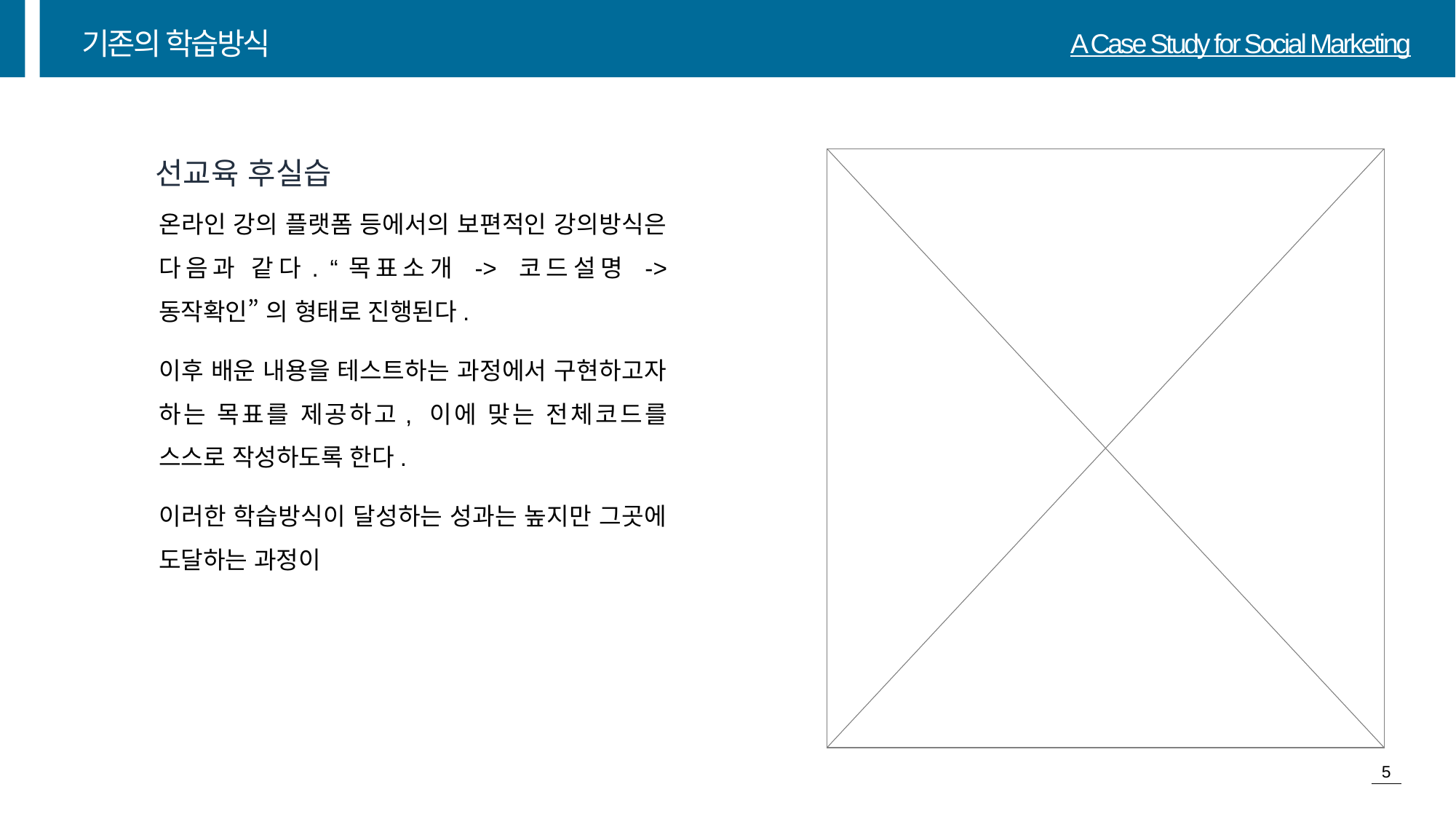

기존의 학습방식
선교육 후실습

온라인 강의 플랫폼 등에서의 보편적인 강의방식은 다음과 같다. “목표소개 -> 코드설명 -> 동작확인” 의 형태로 진행된다.
이후 배운 내용을 테스트하는 과정에서 구현하고자 하는 목표를 제공하고, 이에 맞는 전체코드를 스스로 작성하도록 한다.
이러한 학습방식이 달성하는 성과는 높지만 그곳에 도달하는 과정이